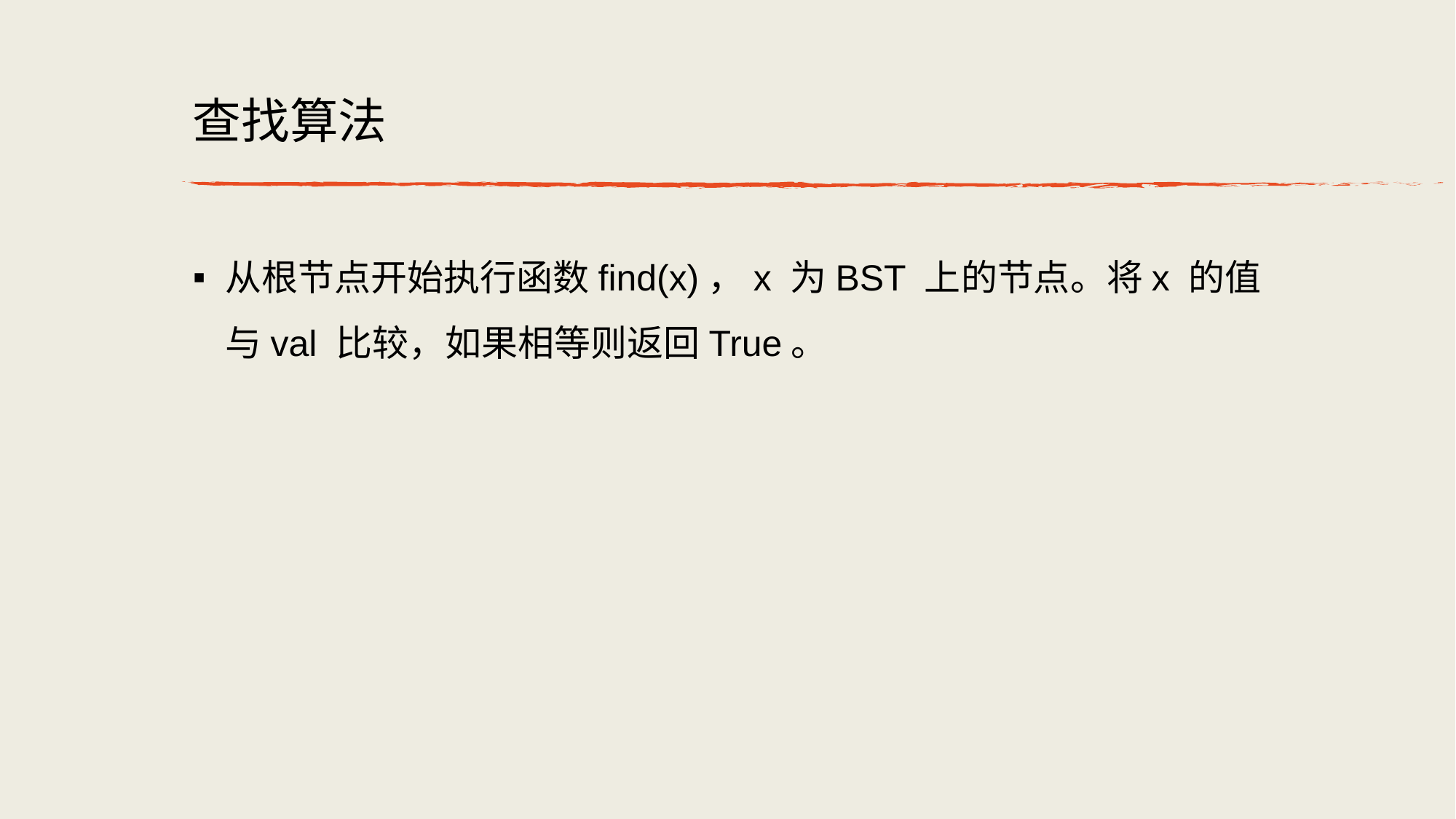

# 查找算法
从根节点开始执⾏函数find(x)，x 为BST 上的节点。将x 的值与val ⽐较，如果相等则返回True。